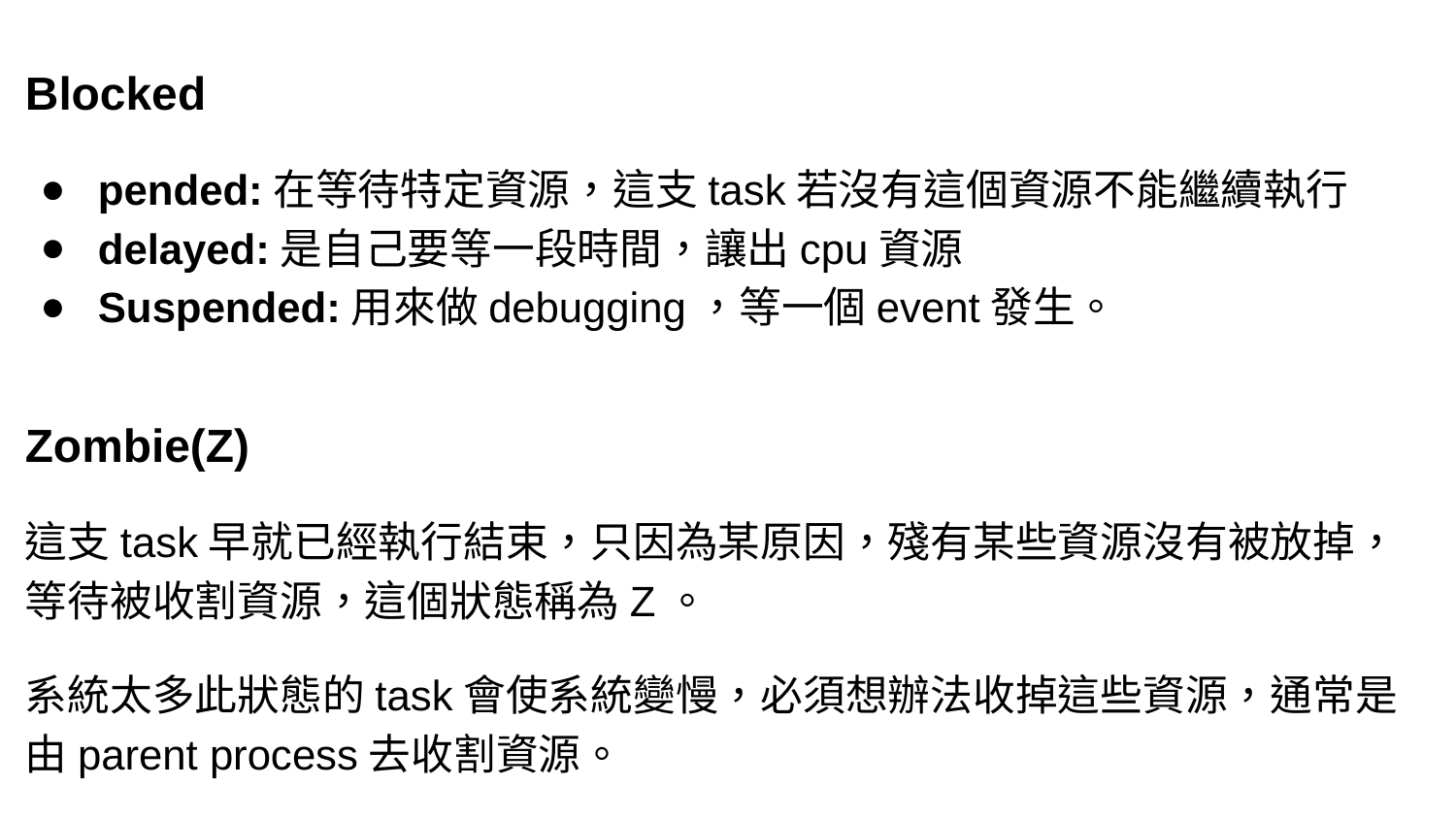

Blocked
pended:在等待特定資源，這支task若沒有這個資源不能繼續執行
delayed:是自己要等一段時間，讓出cpu資源
Suspended:用來做debugging，等一個event發生。
Zombie(Z)
這支task早就已經執行結束，只因為某原因，殘有某些資源沒有被放掉，等待被收割資源，這個狀態稱為Z。
系統太多此狀態的task會使系統變慢，必須想辦法收掉這些資源，通常是由parent process去收割資源。